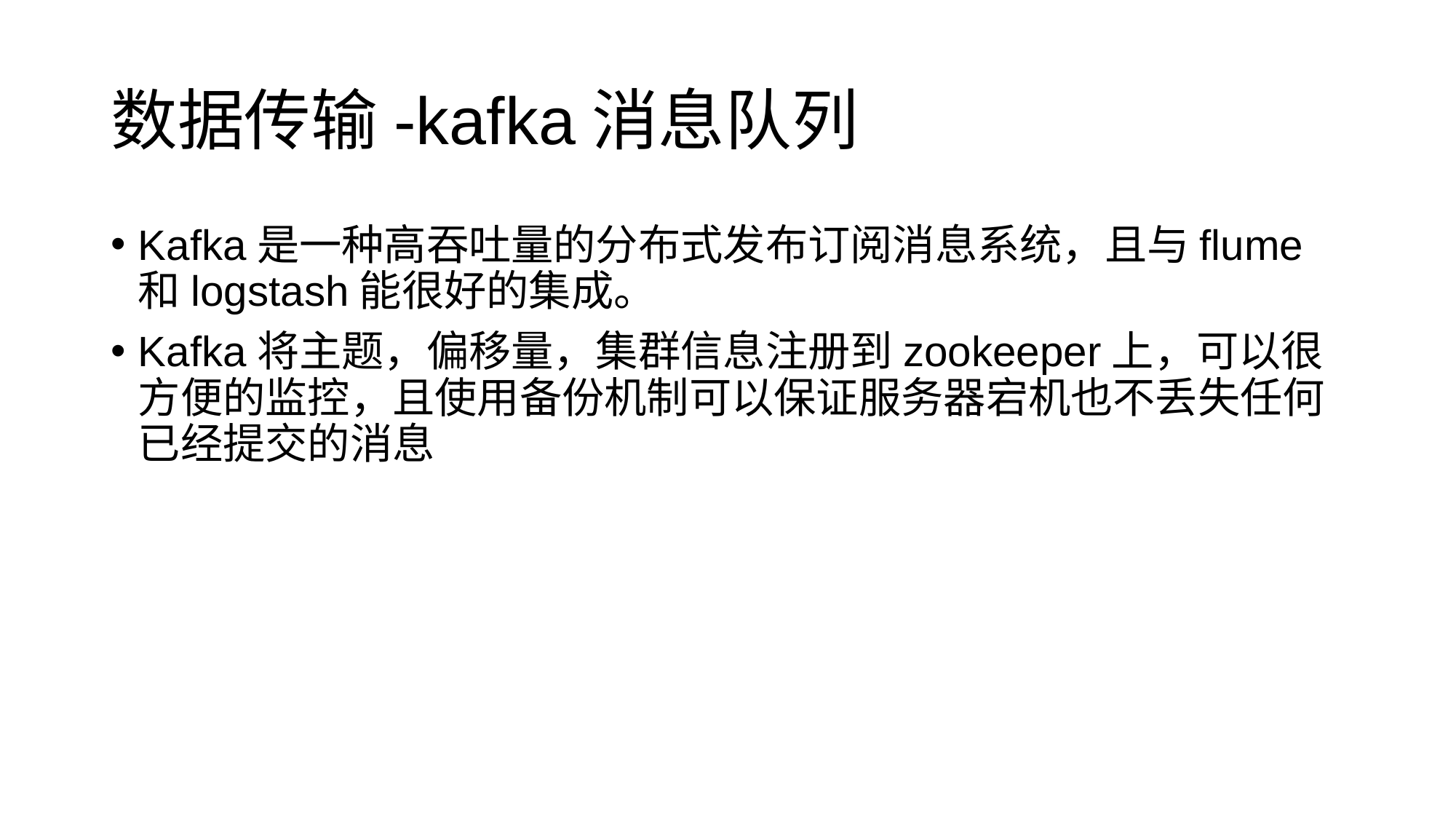

# 数据传输-kafka消息队列
Kafka是一种高吞吐量的分布式发布订阅消息系统，且与flume和logstash能很好的集成。
Kafka将主题，偏移量，集群信息注册到zookeeper上，可以很方便的监控，且使用备份机制可以保证服务器宕机也不丢失任何已经提交的消息